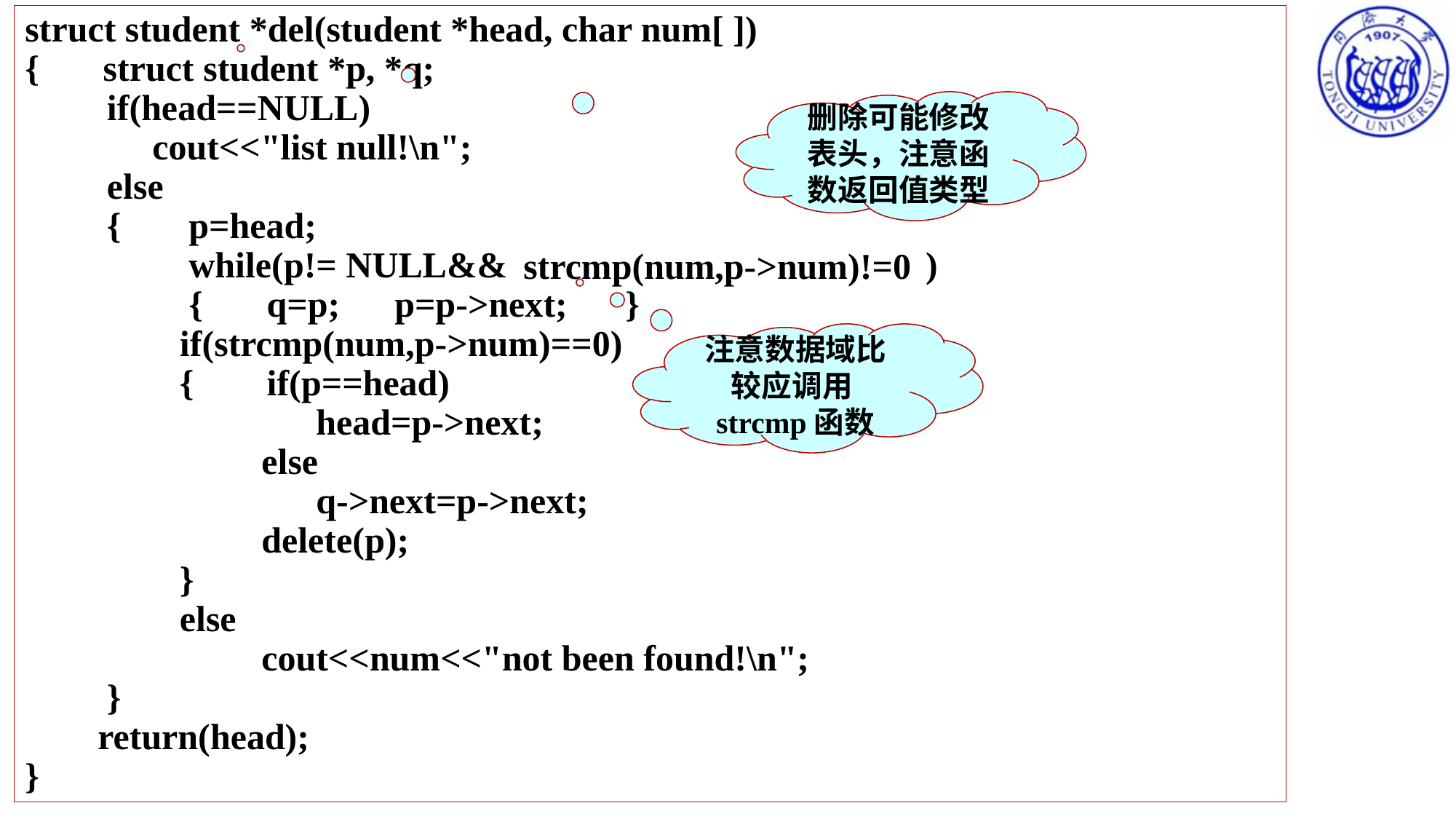

struct student *del(student *head, char num[ ])
{       struct student *p, *q;
         if(head==NULL)
              cout<<"list null!\n";
         else
         {	      p=head;
	      while(p!= NULL&&                                              )
	      {       q=p;      p=p->next;	      }
	     if(strcmp(num,p->num)==0)
	     {        if(p==head)
		        head=p->next;
		  else
	                    q->next=p->next;
		  delete(p);
	     }
	     else
		  cout<<num<<"not been found!\n";
         }
        return(head);
}
删除可能修改表头，注意函数返回值类型
strcmp(num,p->num)!=0
注意数据域比较应调用strcmp函数